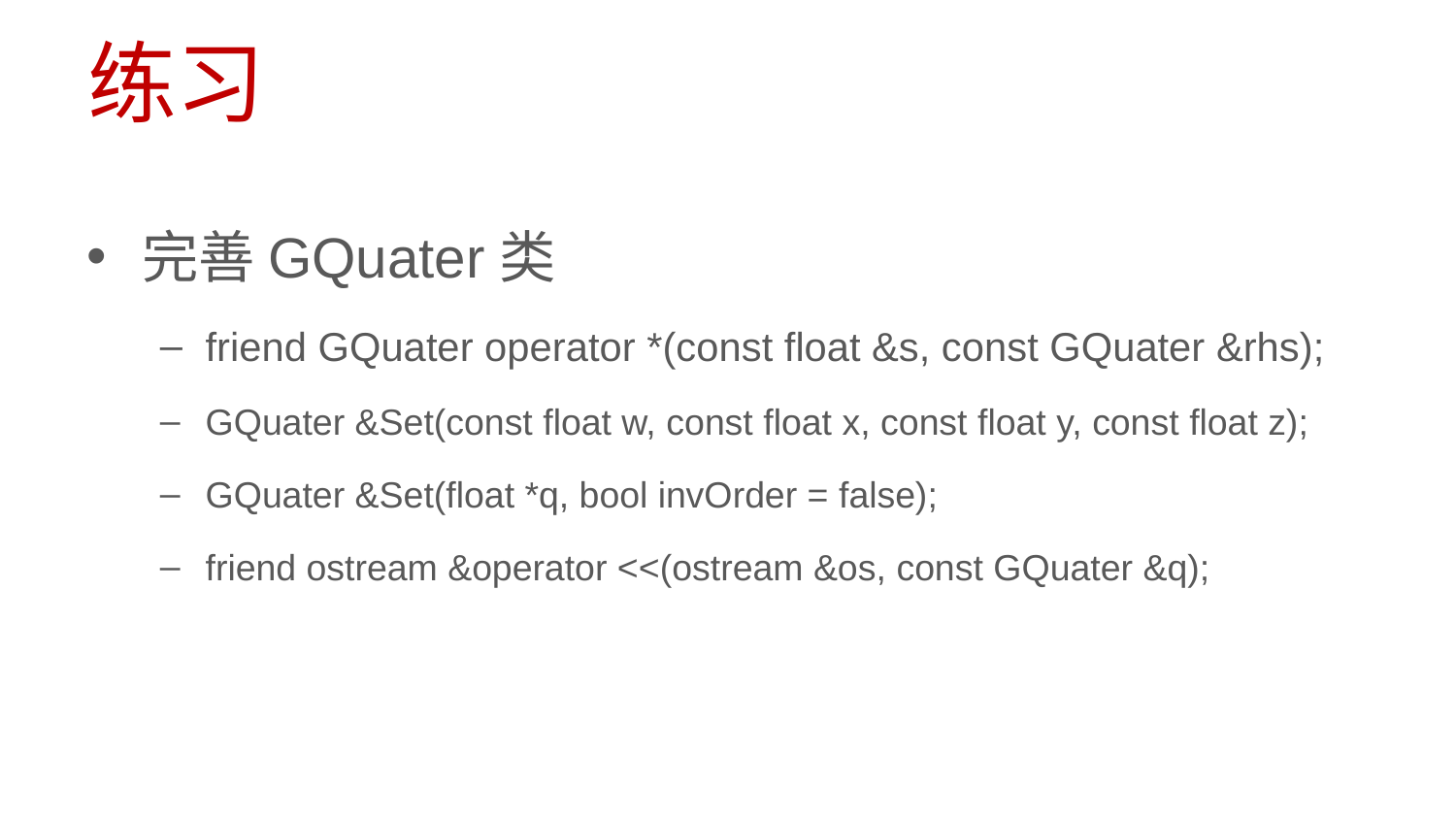

# 练习
完善GQuater类
friend GQuater operator *(const float &s, const GQuater &rhs);
GQuater &Set(const float w, const float x, const float y, const float z);
GQuater &Set(float *q, bool invOrder = false);
friend ostream &operator <<(ostream &os, const GQuater &q);